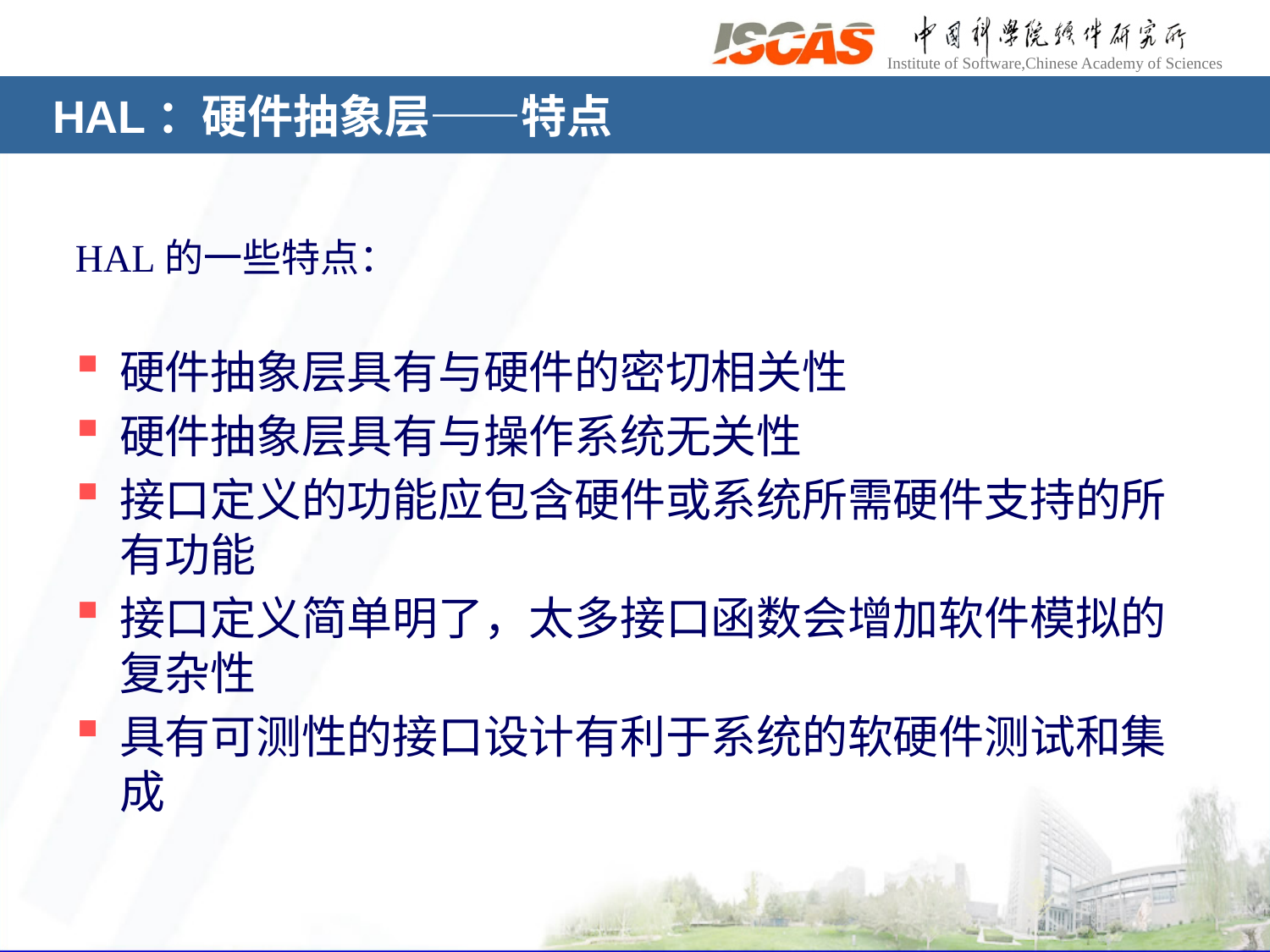

# HAL：硬件抽象层——特点
HAL的一些特点：

硬件抽象层具有与硬件的密切相关性
硬件抽象层具有与操作系统无关性
接口定义的功能应包含硬件或系统所需硬件支持的所有功能
接口定义简单明了，太多接口函数会增加软件模拟的复杂性
具有可测性的接口设计有利于系统的软硬件测试和集成